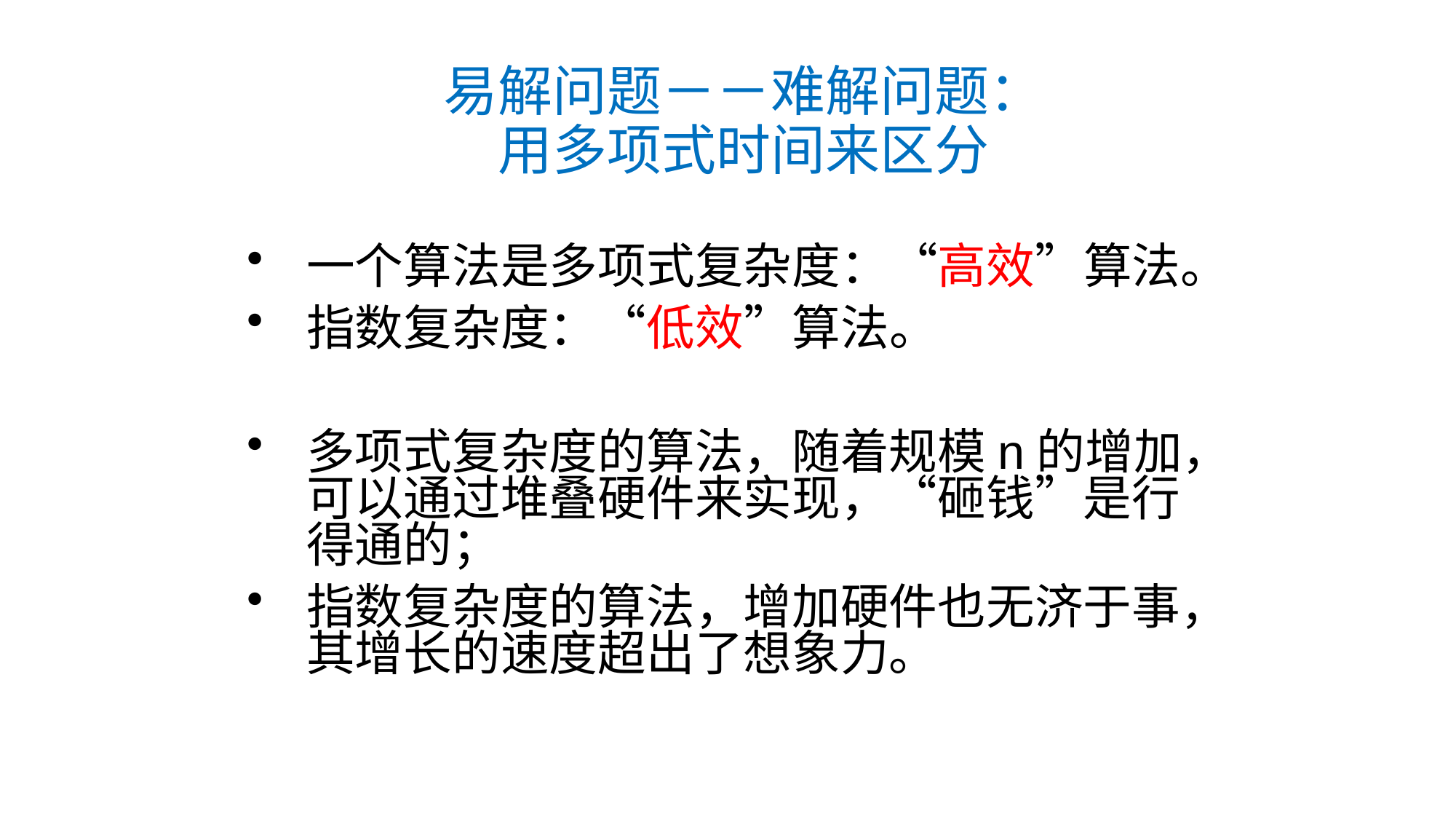

# 易解问题－－难解问题： 用多项式时间来区分
一个算法是多项式复杂度：“高效”算法。
指数复杂度：“低效”算法。

多项式复杂度的算法，随着规模n的增加，可以通过堆叠硬件来实现，“砸钱”是行得通的；
指数复杂度的算法，增加硬件也无济于事，其增长的速度超出了想象力。